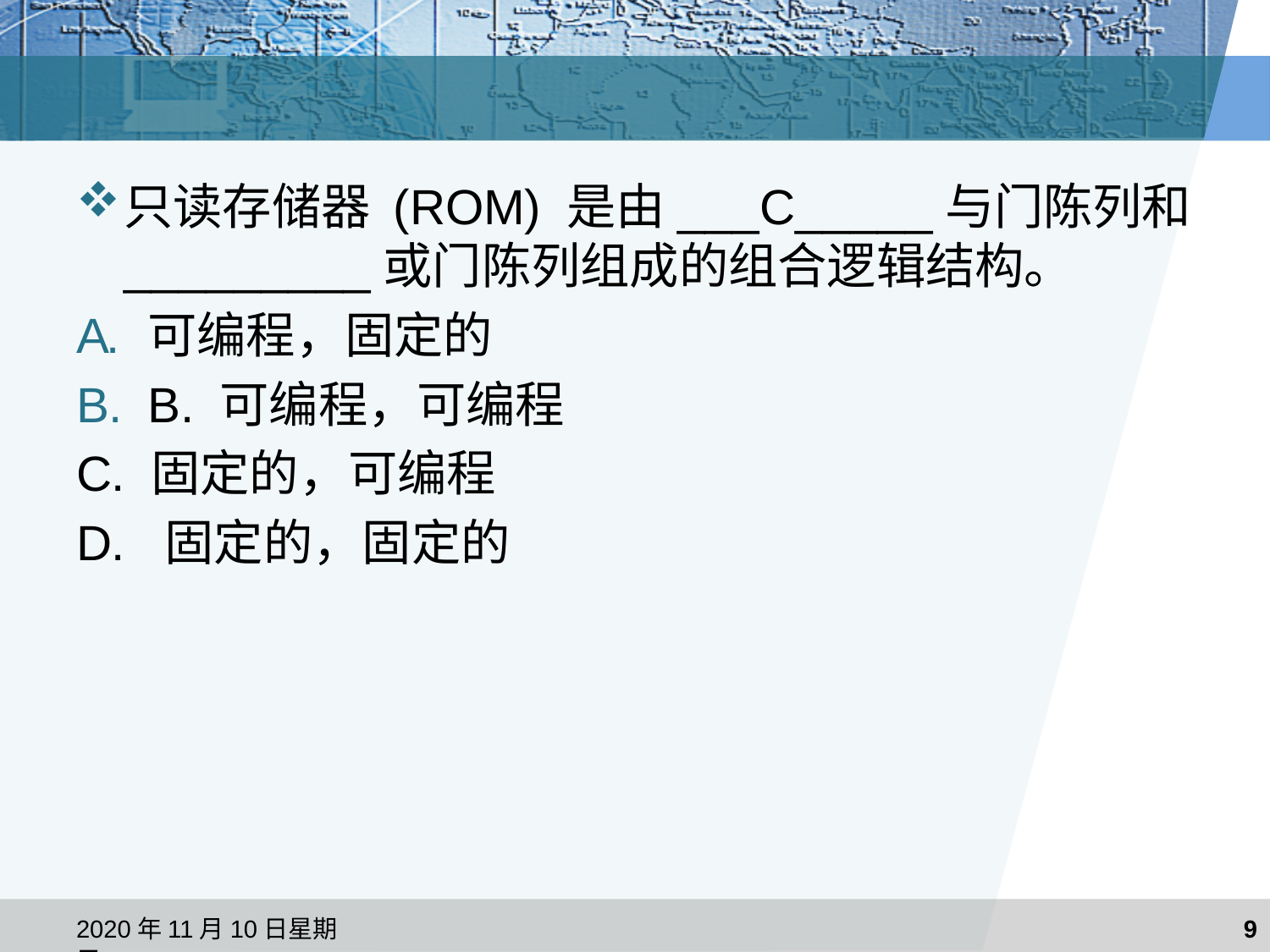

#
只读存储器 (ROM) 是由___C_____与门陈列和_________或门陈列组成的组合逻辑结构。
可编程，固定的
B. 可编程，可编程
C. 固定的，可编程
D.  固定的，固定的

2020年11月10日星期二
9